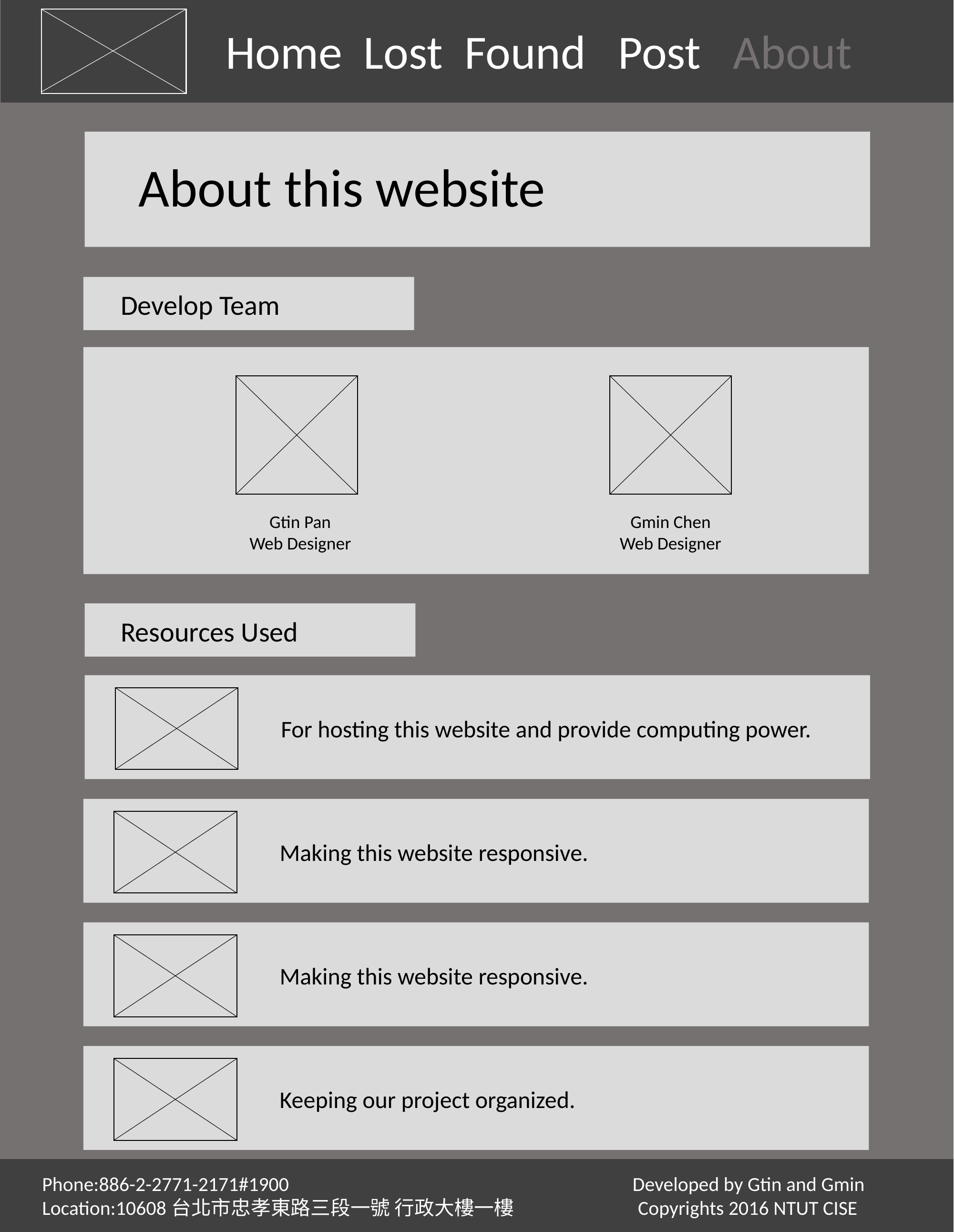

Home  Lost  Found   Post   About

About this website

Develop Team

Gtin Pan
Web Designer
Gmin Chen
Web Designer

Resources Used

For hosting this website and provide computing power.

Making this website responsive.

Making this website responsive.

Keeping our project organized.

  Phone:886-2-2771-2171#1900                                                                            Developed by Gtin and Gmin
  Location:10608台北市忠孝東路三段一號 行政大樓一樓                           Copyrights 2016 NTUT CISE